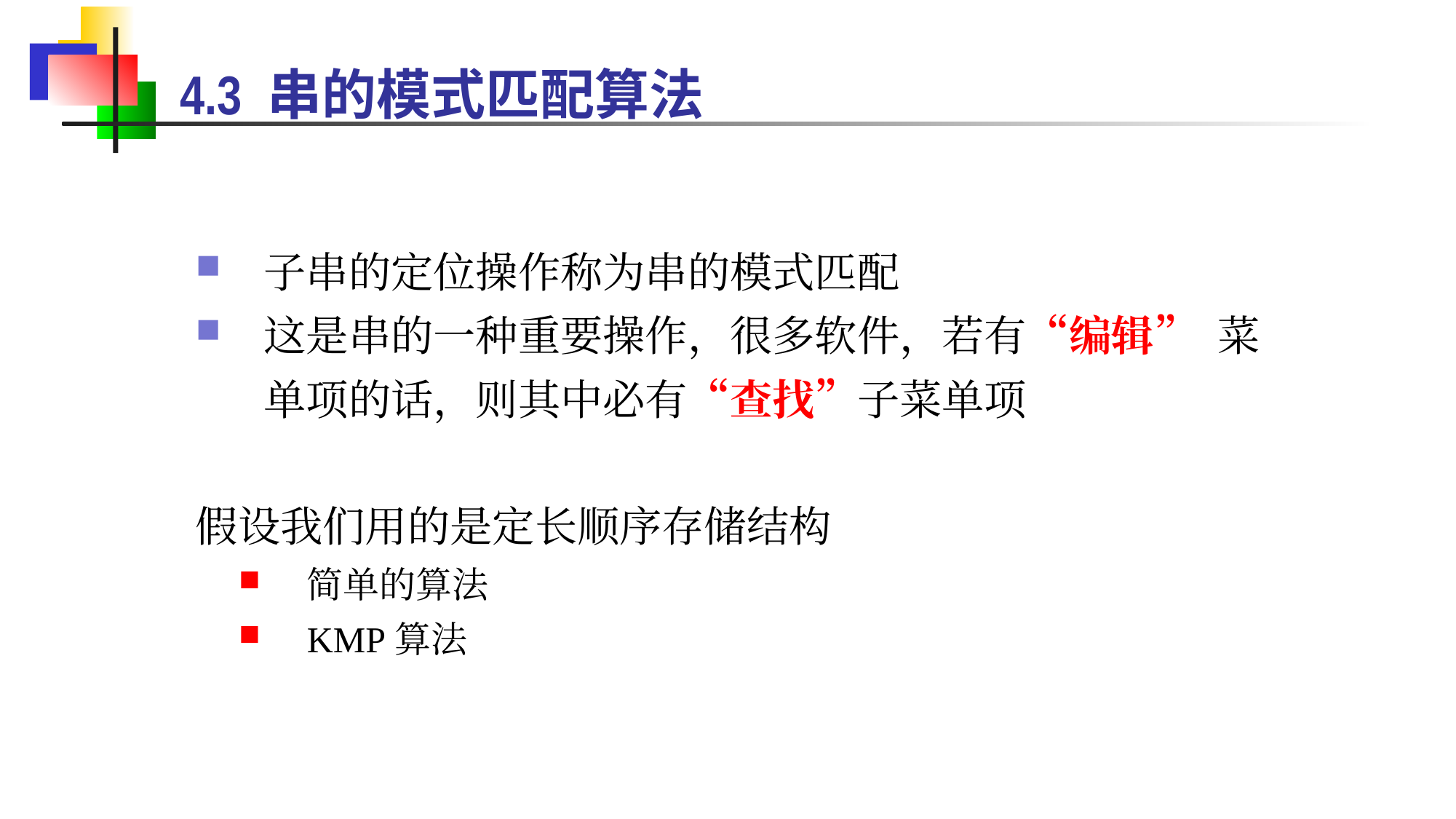

4.3 串的模式匹配算法
子串的定位操作称为串的模式匹配
这是串的一种重要操作，很多软件，若有“编辑”  菜单项的话，则其中必有“查找”子菜单项

假设我们用的是定长顺序存储结构
简单的算法
KMP算法